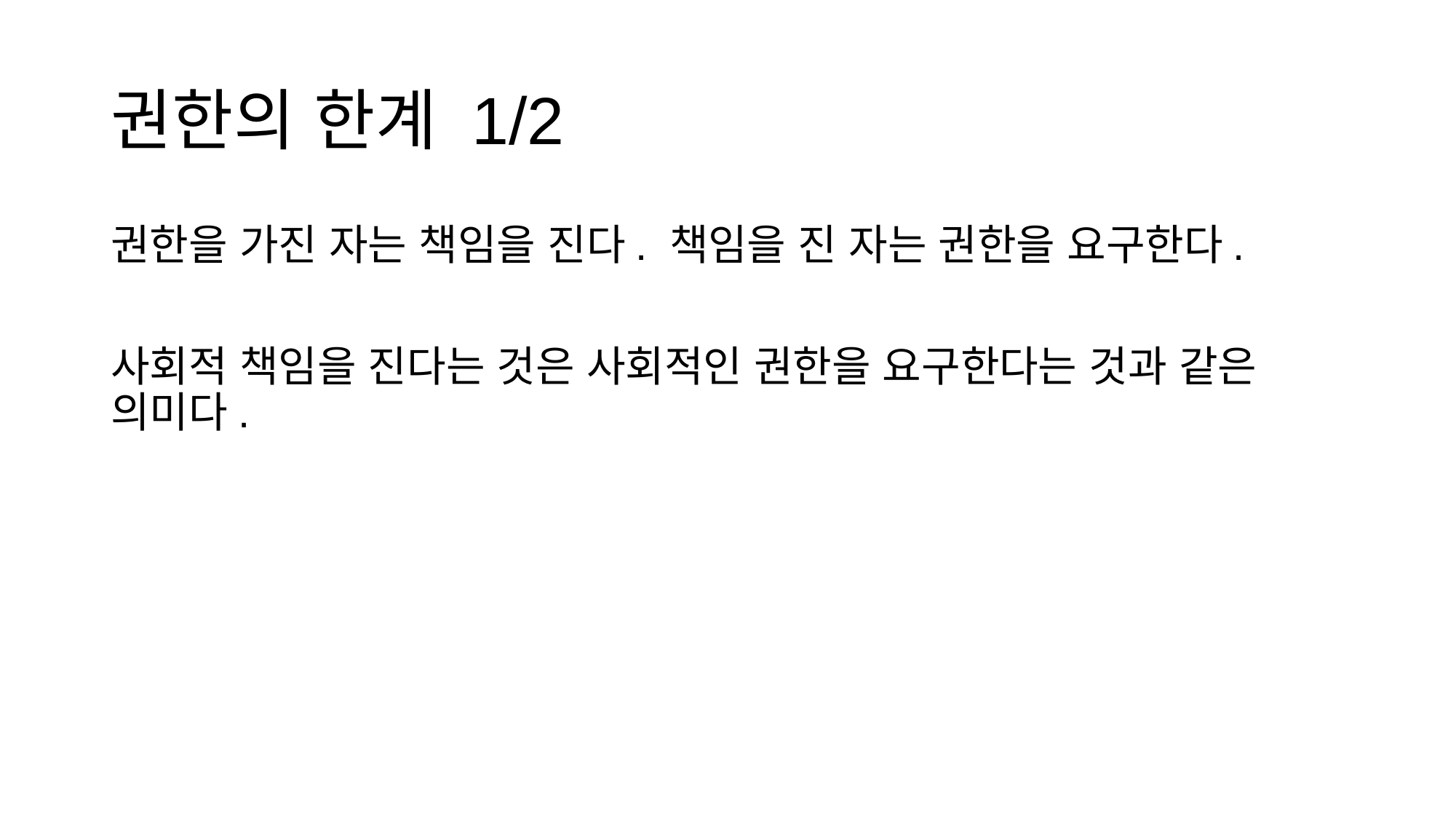

# 권한의 한계 1/2
권한을 가진 자는 책임을 진다. 책임을 진 자는 권한을 요구한다.

사회적 책임을 진다는 것은 사회적인 권한을 요구한다는 것과 같은 의미다.